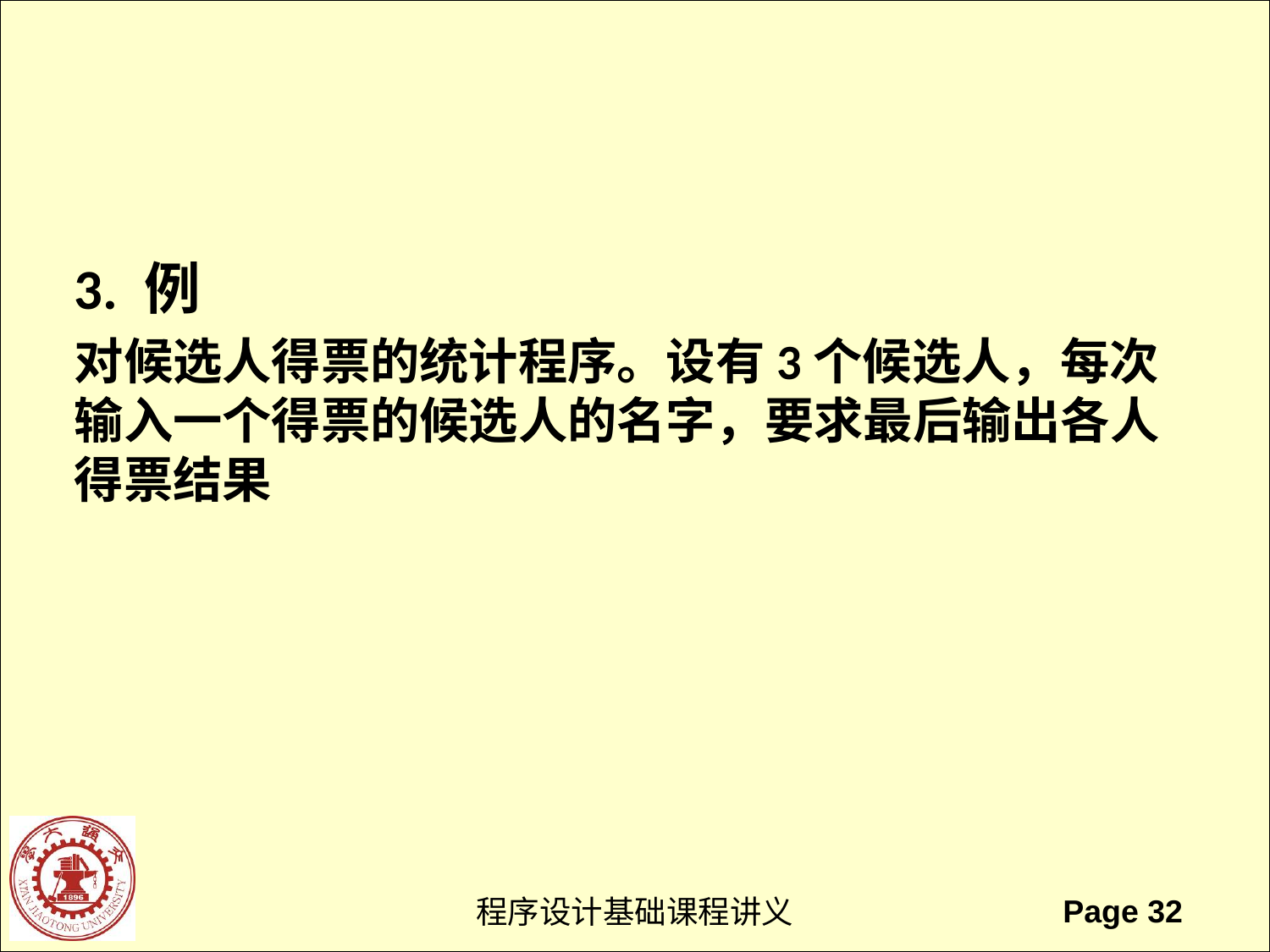

3. 例
对候选人得票的统计程序。设有3个候选人，每次输入一个得票的候选人的名字，要求最后输出各人得票结果